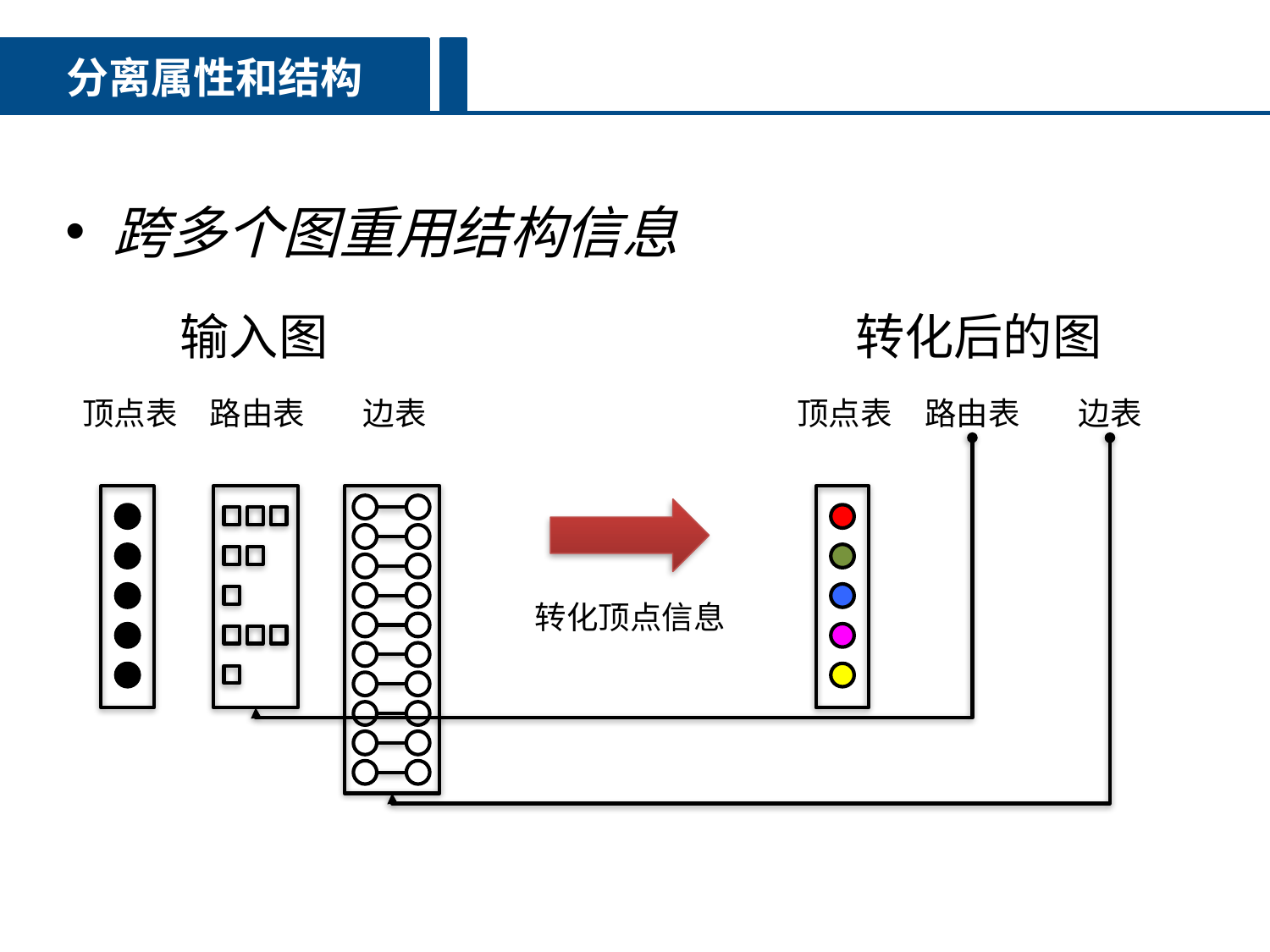

分离属性和结构

跨多个图重用结构信息
输入图
转化后的图
顶点表
路由表
边表

路由表
边表
顶点表

转化顶点信息